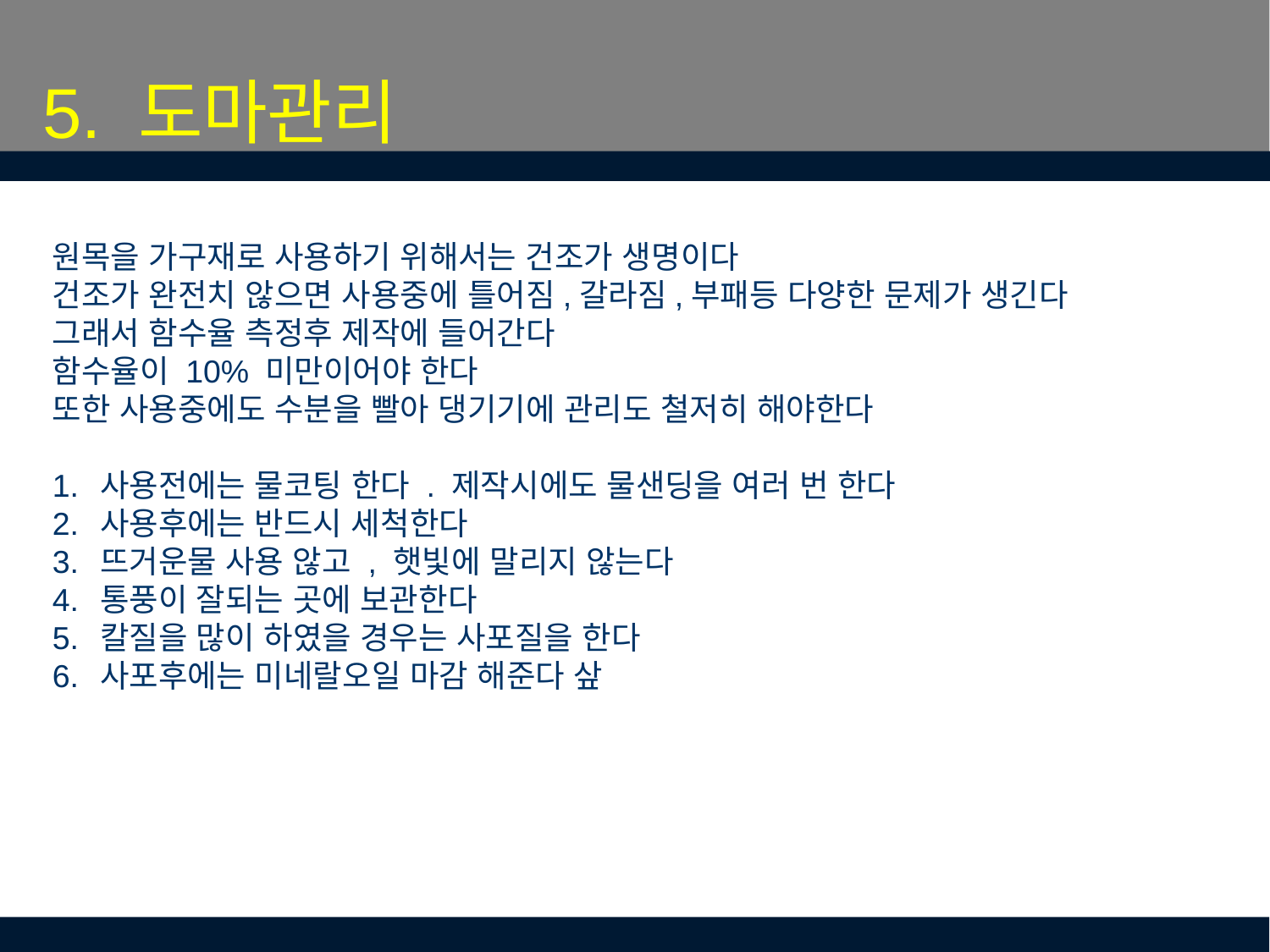

# 5. 도마관리
원목을 가구재로 사용하기 위해서는 건조가 생명이다
건조가 완전치 않으면 사용중에 틀어짐,갈라짐,부패등 다양한 문제가 생긴다
그래서 함수율 측정후 제작에 들어간다
함수율이 10% 미만이어야 한다
또한 사용중에도 수분을 빨아 댕기기에 관리도 철저히 해야한다

사용전에는 물코팅 한다 . 제작시에도 물샌딩을 여러 번 한다
사용후에는 반드시 세척한다
뜨거운물 사용 않고 , 햇빛에 말리지 않는다
통풍이 잘되는 곳에 보관한다
칼질을 많이 하였을 경우는 사포질을 한다
사포후에는 미네랄오일 마감 해준다 샆